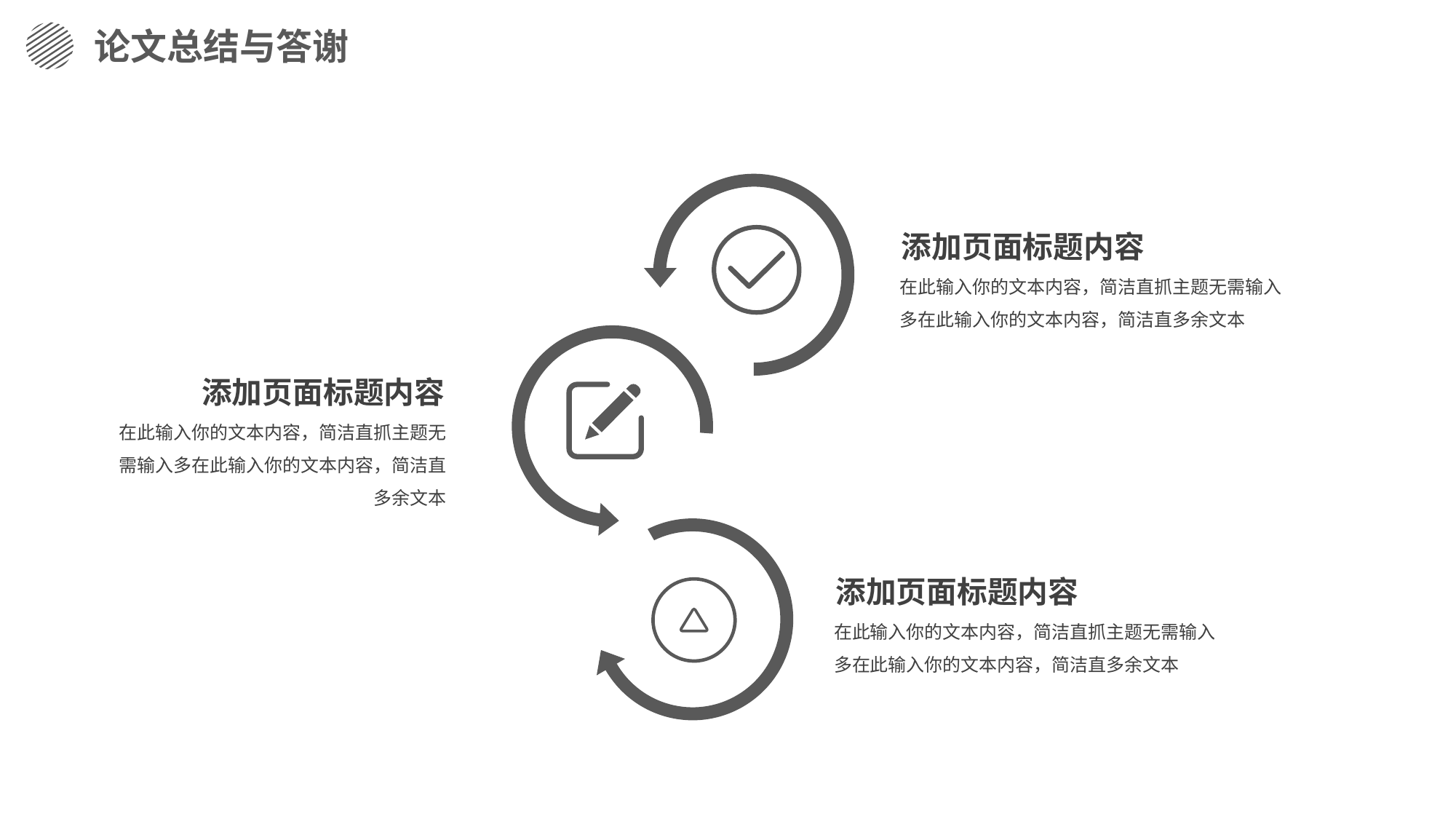

论文总结与答谢

添加页面标题内容
在此输入你的文本内容，简洁直抓主题无需输入多在此输入你的文本内容，简洁直多余文本
添加页面标题内容
在此输入你的文本内容，简洁直抓主题无需输入多在此输入你的文本内容，简洁直多余文本
添加页面标题内容
在此输入你的文本内容，简洁直抓主题无需输入多在此输入你的文本内容，简洁直多余文本